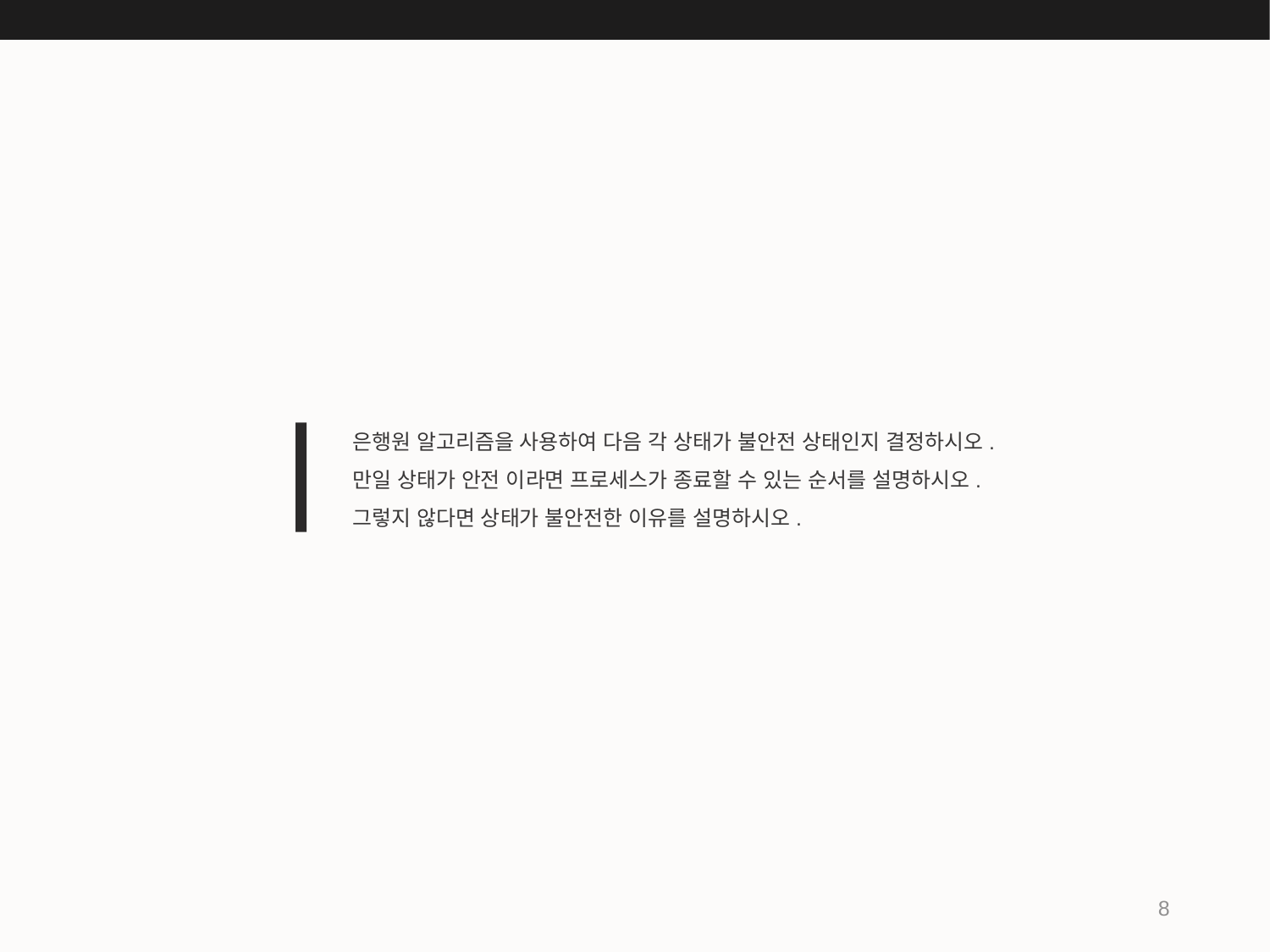

은행원 알고리즘을 사용하여 다음 각 상태가 불안전 상태인지 결정하시오.
만일 상태가 안전 이라면 프로세스가 종료할 수 있는 순서를 설명하시오.
그렇지 않다면 상태가 불안전한 이유를 설명하시오.

8